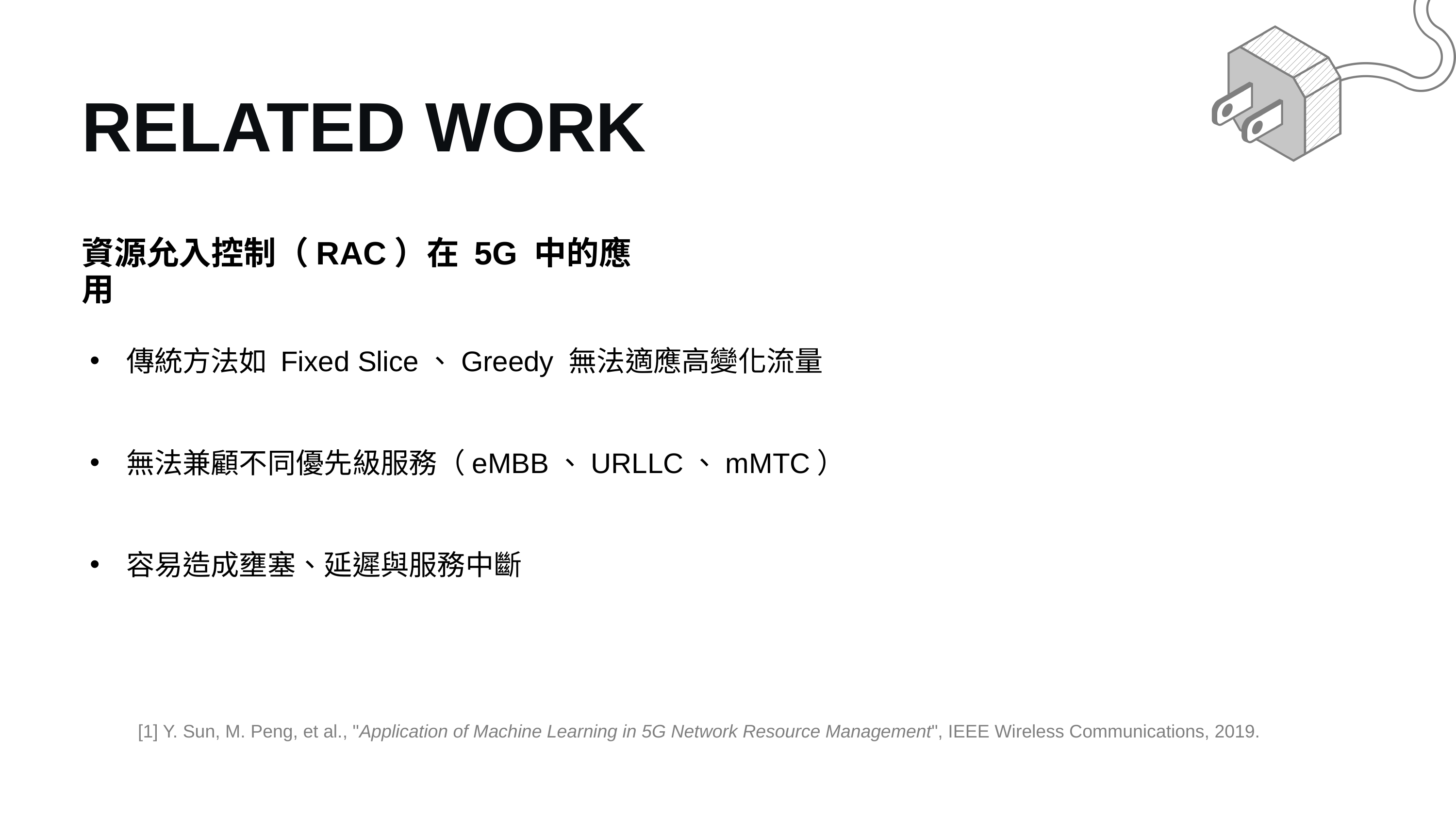

RELATED WORK
資源允入控制（RAC）在 5G 中的應用
傳統方法如 Fixed Slice、Greedy 無法適應高變化流量
無法兼顧不同優先級服務（eMBB、URLLC、mMTC）
容易造成壅塞、延遲與服務中斷
[1] Y. Sun, M. Peng, et al., "Application of Machine Learning in 5G Network Resource Management", IEEE Wireless Communications, 2019.